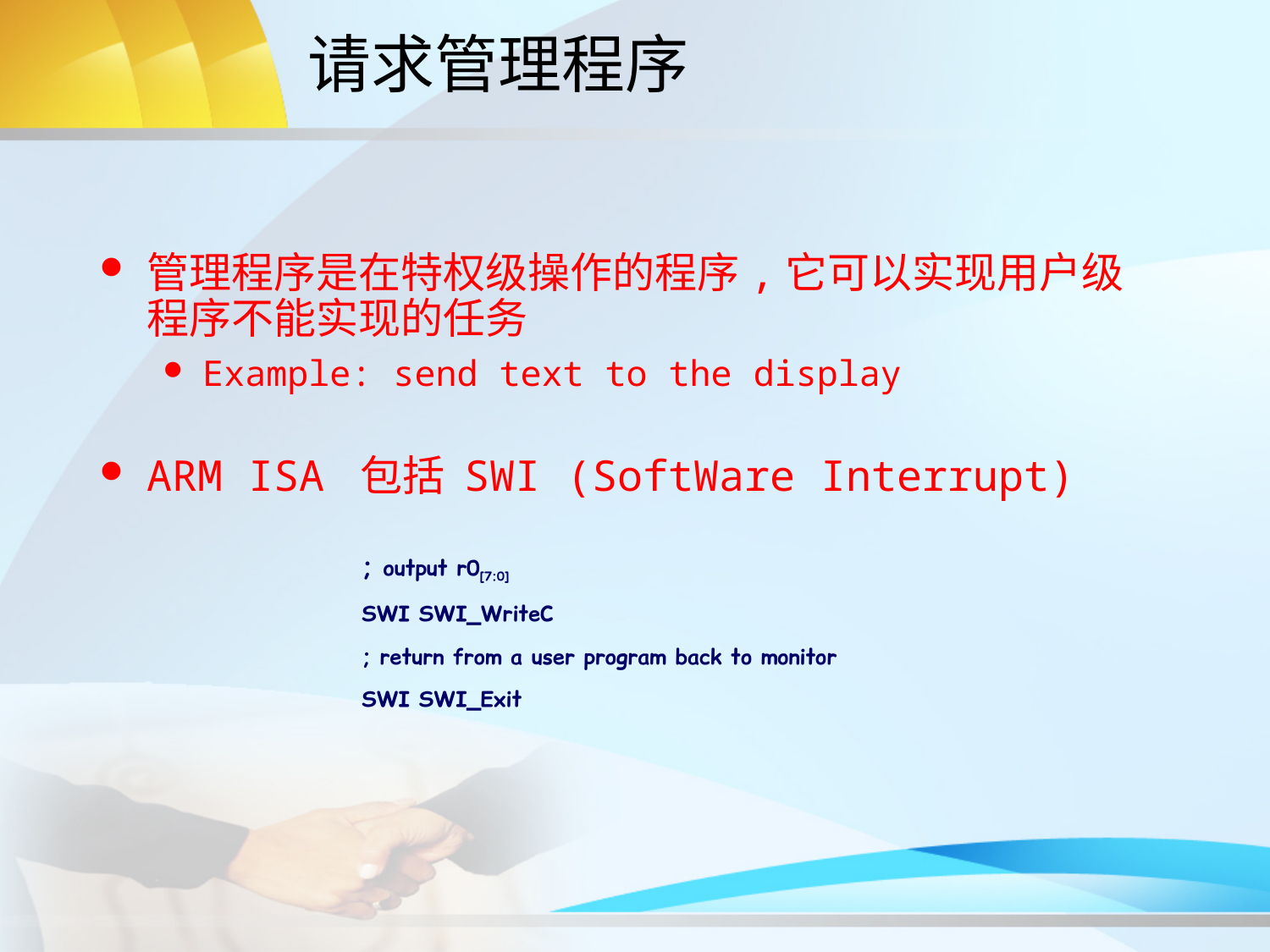

# 请求管理程序
管理程序是在特权级操作的程序,它可以实现用户级程序不能实现的任务
Example: send text to the display

ARM ISA 包括 SWI (SoftWare Interrupt)
; output r0[7:0]
SWI SWI_WriteC
; return from a user program back to monitor
SWI SWI_Exit